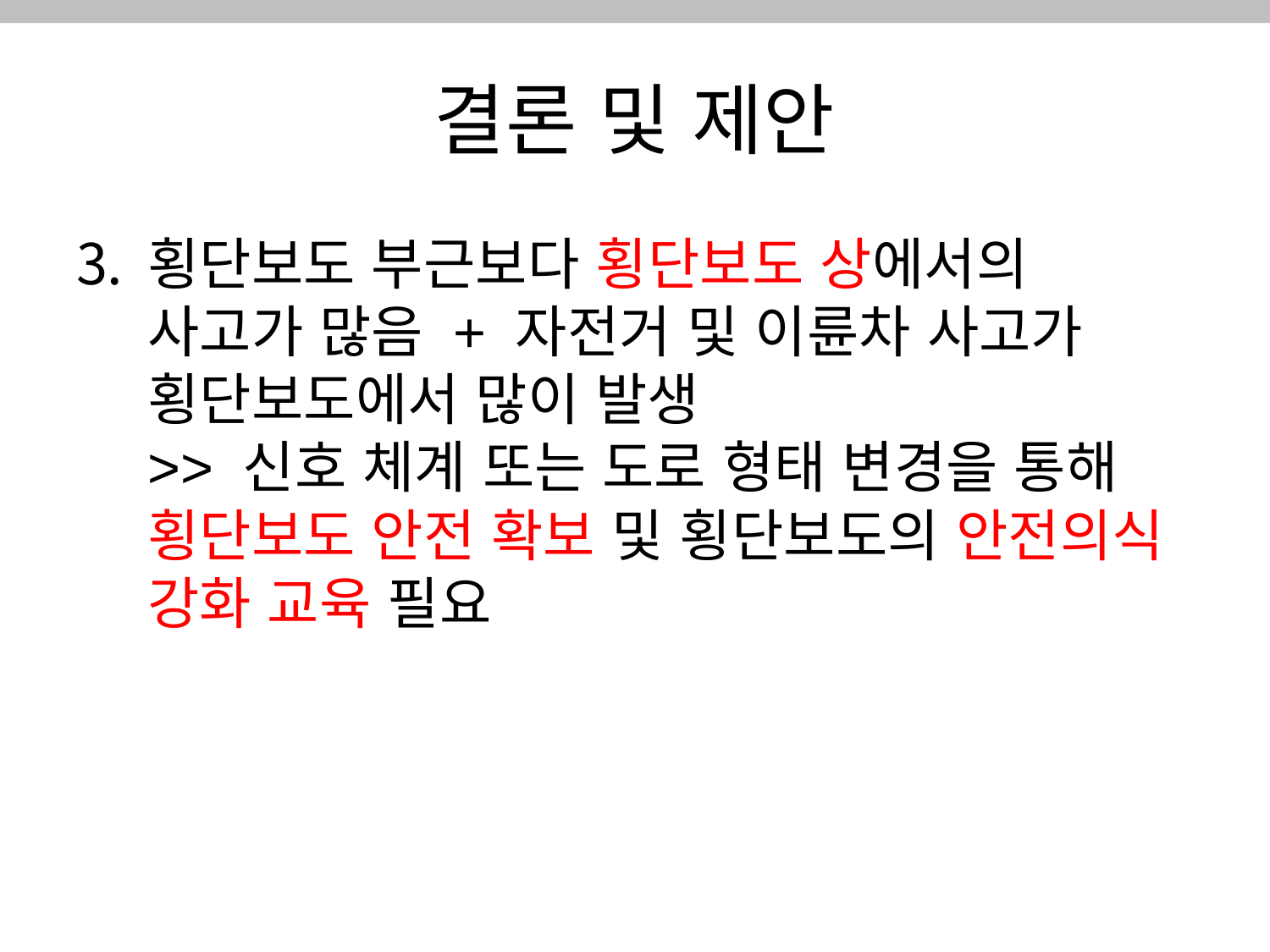

# 결론 및 제안
횡단보도 부근보다 횡단보도 상에서의 사고가 많음 + 자전거 및 이륜차 사고가 횡단보도에서 많이 발생
>> 신호 체계 또는 도로 형태 변경을 통해 횡단보도 안전 확보 및 횡단보도의 안전의식 강화 교육 필요